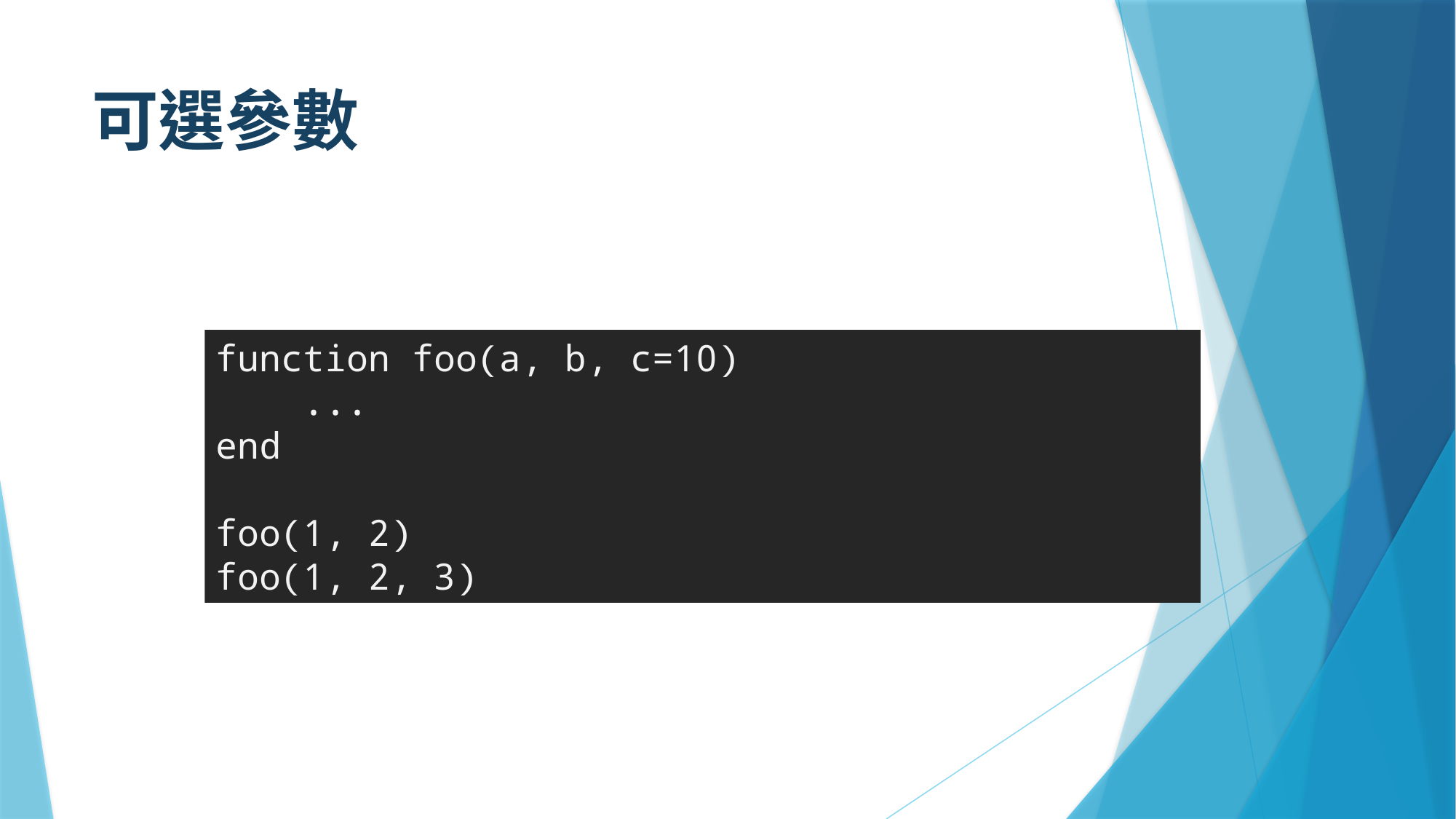

# 可選參數

function foo(a, b, c=10)
    ...
end

foo(1, 2)
foo(1, 2, 3)